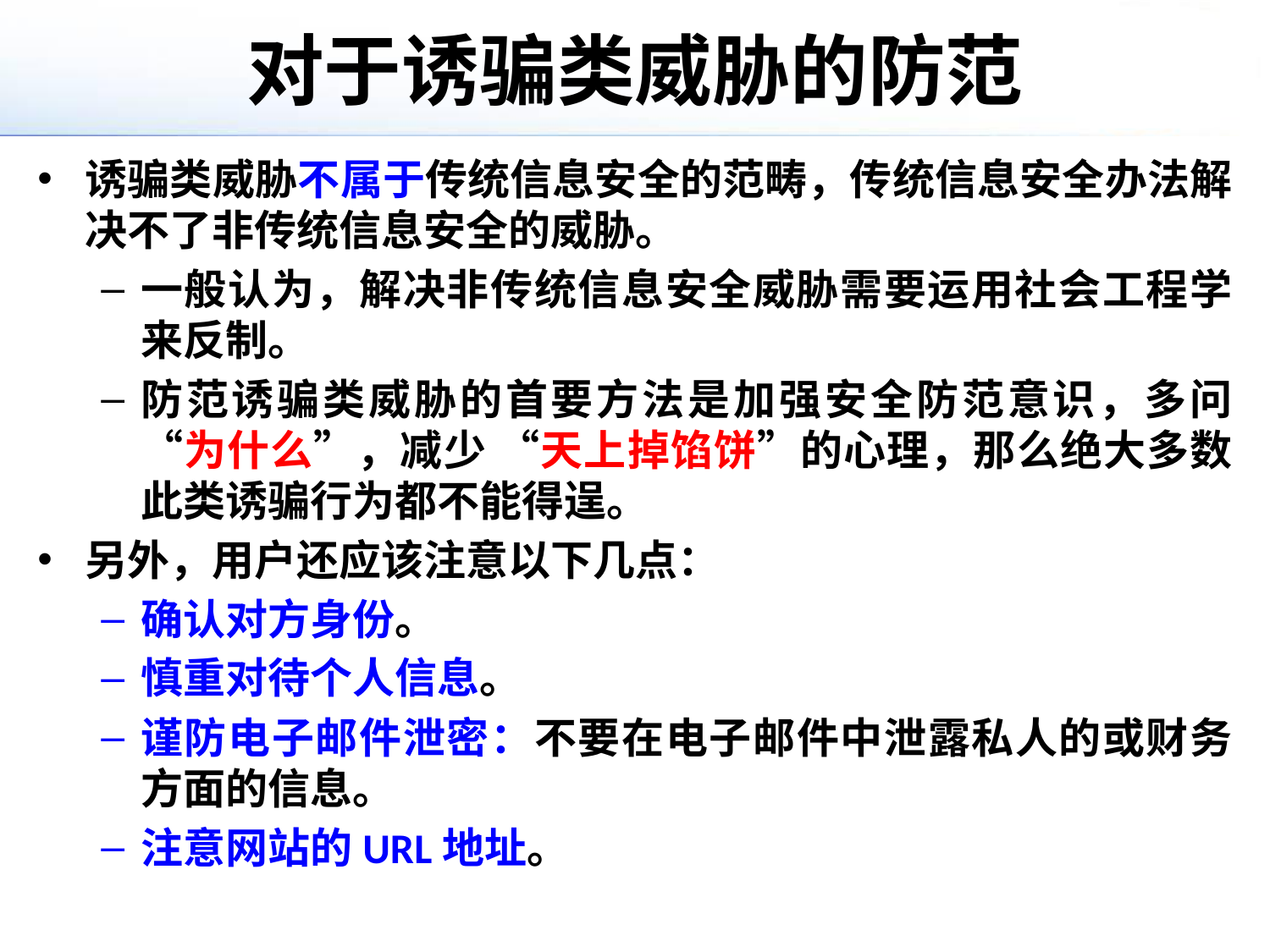

# 对于诱骗类威胁的防范
诱骗类威胁不属于传统信息安全的范畴，传统信息安全办法解决不了非传统信息安全的威胁。
一般认为，解决非传统信息安全威胁需要运用社会工程学来反制。
防范诱骗类威胁的首要方法是加强安全防范意识，多问“为什么”，减少 “天上掉馅饼”的心理，那么绝大多数此类诱骗行为都不能得逞。
另外，用户还应该注意以下几点：
确认对方身份。
慎重对待个人信息。
谨防电子邮件泄密：不要在电子邮件中泄露私人的或财务方面的信息。
注意网站的URL地址。